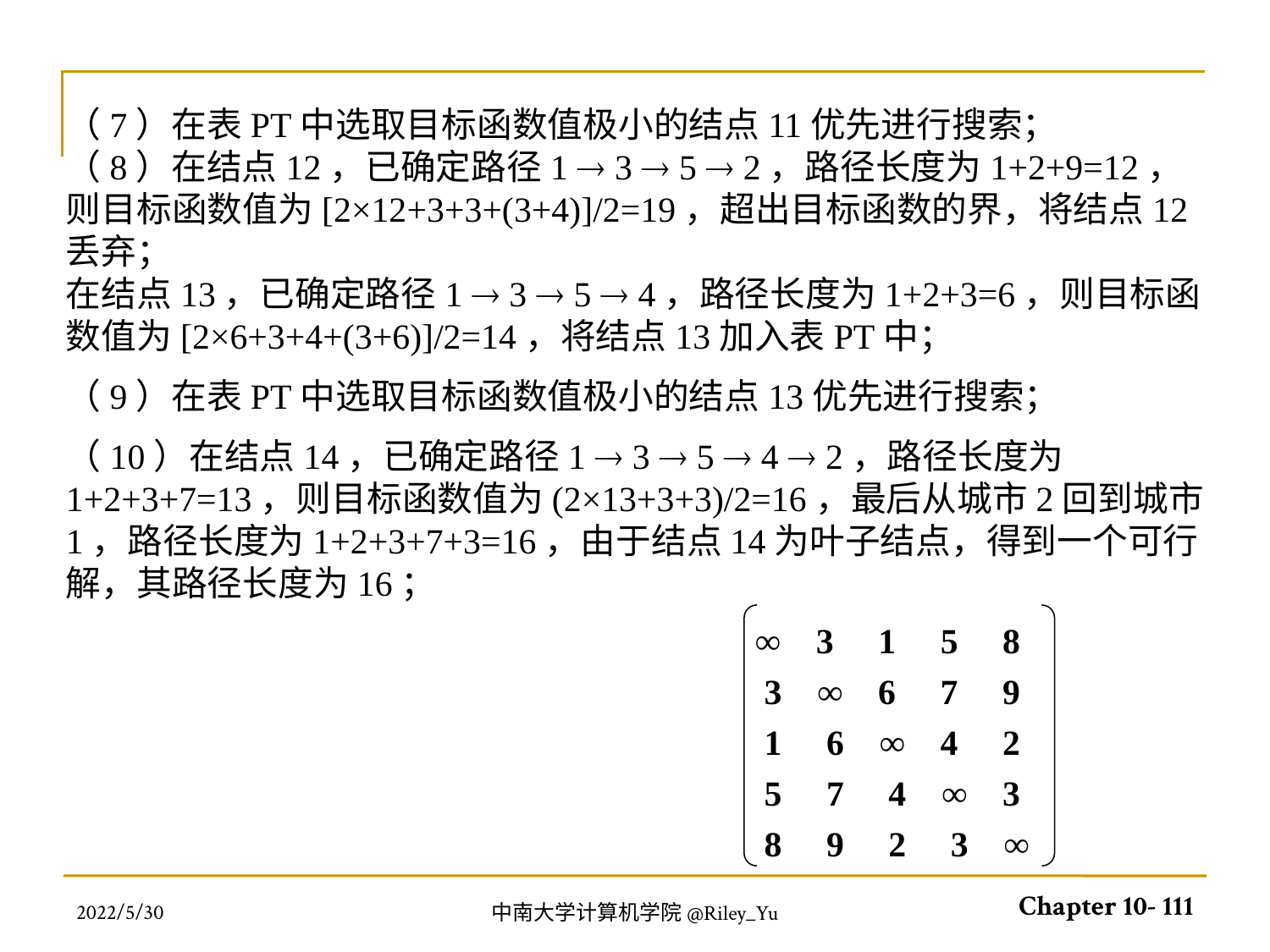

（7）在表PT中选取目标函数值极小的结点11优先进行搜索；
（8）在结点12，已确定路径1 → 3 → 5 → 2，路径长度为1+2+9=12，则目标函数值为[2×12+3+3+(3+4)]/2=19，超出目标函数的界，将结点12丢弃；
在结点13，已确定路径1 → 3 → 5 → 4，路径长度为1+2+3=6，则目标函数值为[2×6+3+4+(3+6)]/2=14，将结点13加入表PT中；
（9）在表PT中选取目标函数值极小的结点13优先进行搜索；
（10）在结点14，已确定路径1 → 3 → 5 → 4 → 2，路径长度为1+2+3+7=13，则目标函数值为(2×13+3+3)/2=16，最后从城市2回到城市1，路径长度为1+2+3+7+3=16，由于结点14为叶子结点，得到一个可行解，其路径长度为16；
∞    3     1     5     8
 3    ∞    6     7     9
 1     6    ∞    4     2
 5     7     4    ∞    3
 8     9     2     3    ∞
2022/5/30
Chapter 10- 111
中南大学计算机学院@Riley_Yu